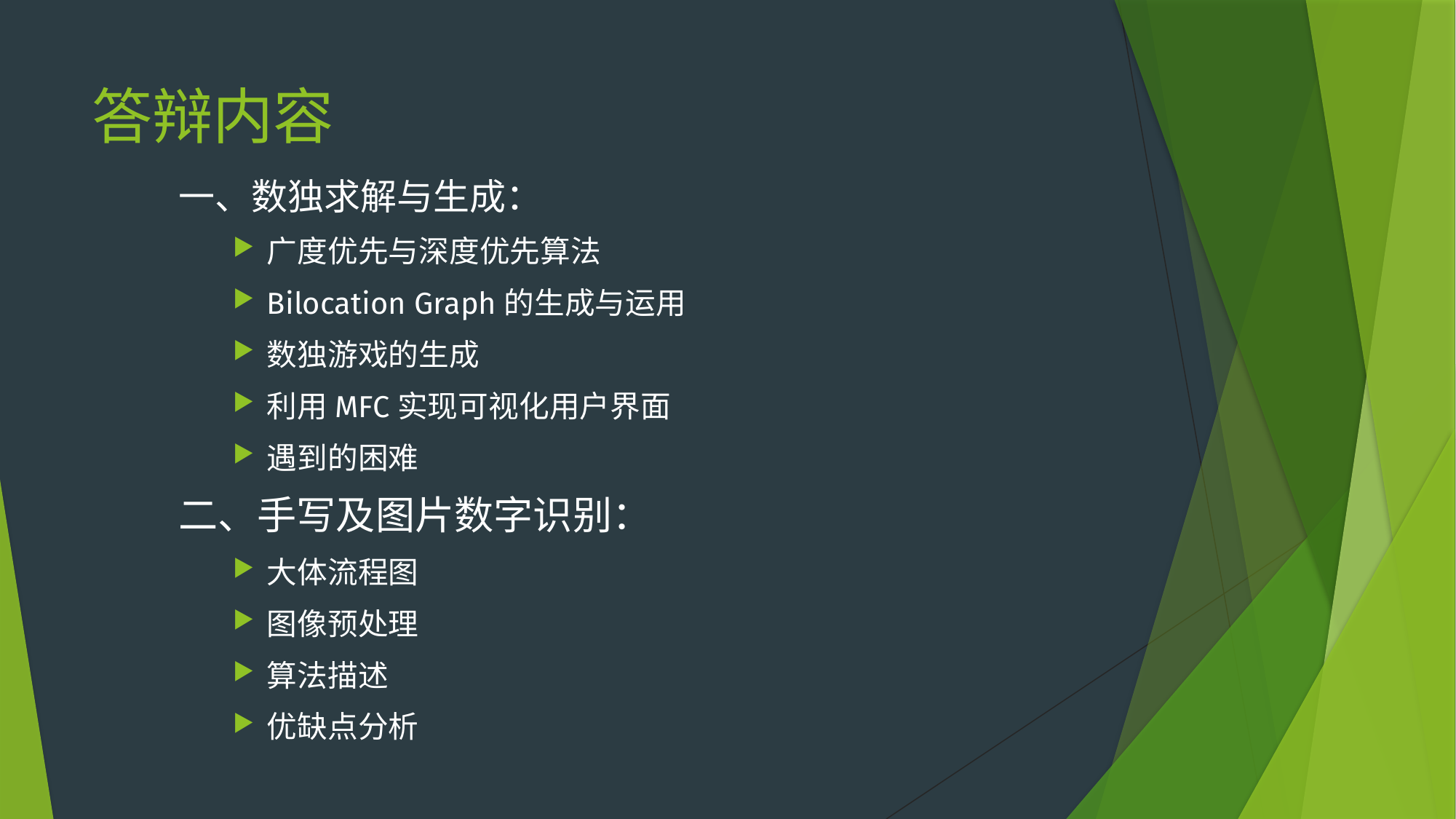

# 答辩内容
一、数独求解与生成：
广度优先与深度优先算法
Bilocation Graph的生成与运用
数独游戏的生成
利用MFC实现可视化用户界面
遇到的困难
二、手写及图片数字识别：
大体流程图
图像预处理
算法描述
优缺点分析